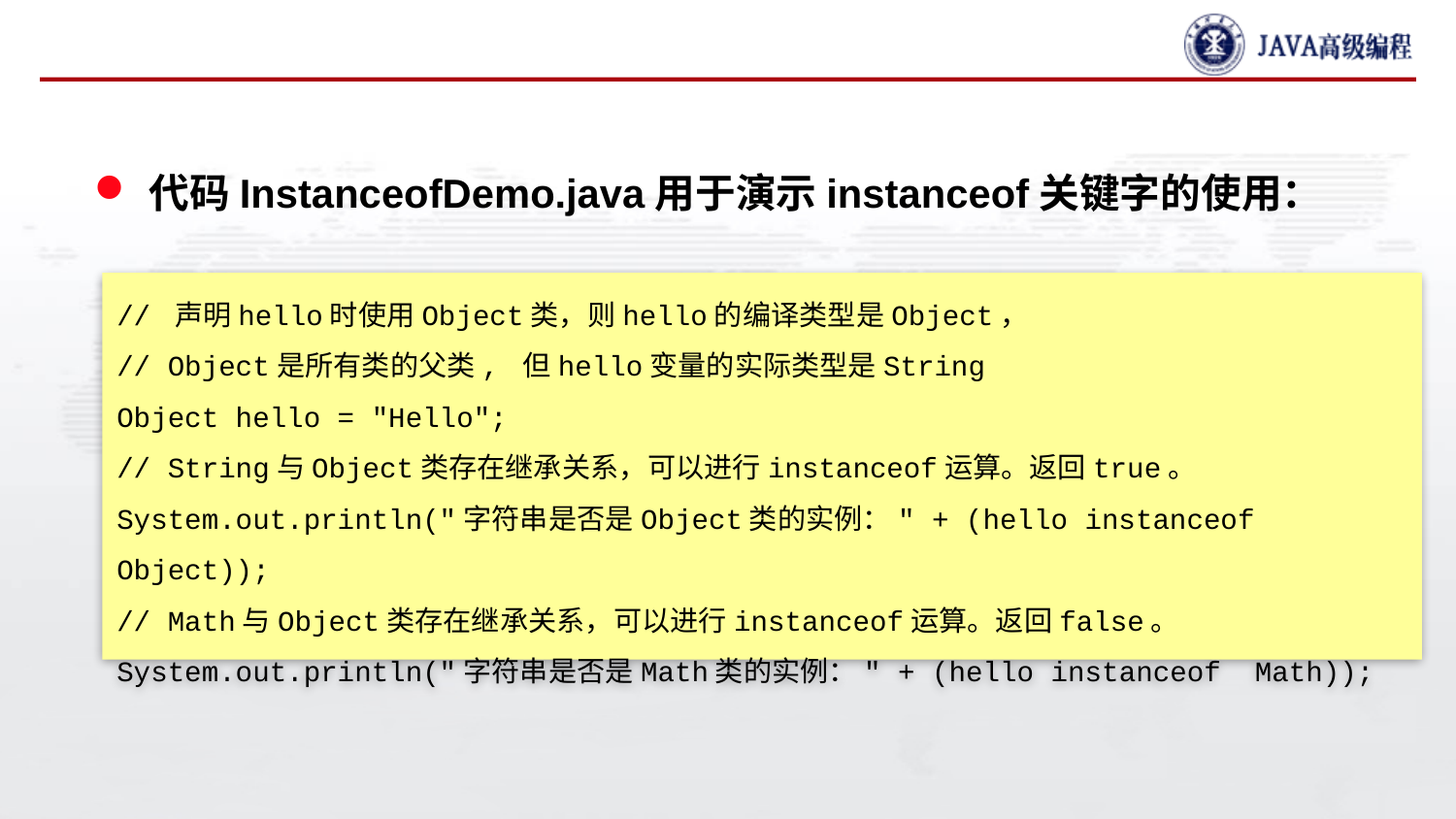

#
代码InstanceofDemo.java用于演示instanceof关键字的使用：

// 声明hello时使用Object类，则hello的编译类型是Object，
// Object是所有类的父类, 但hello变量的实际类型是String
Object hello = "Hello";
// String与Object类存在继承关系，可以进行instanceof运算。返回true。
System.out.println("字符串是否是Object类的实例：" + (hello instanceof Object));
// Math与Object类存在继承关系，可以进行instanceof运算。返回false。
System.out.println("字符串是否是Math类的实例：" + (hello instanceof  Math));